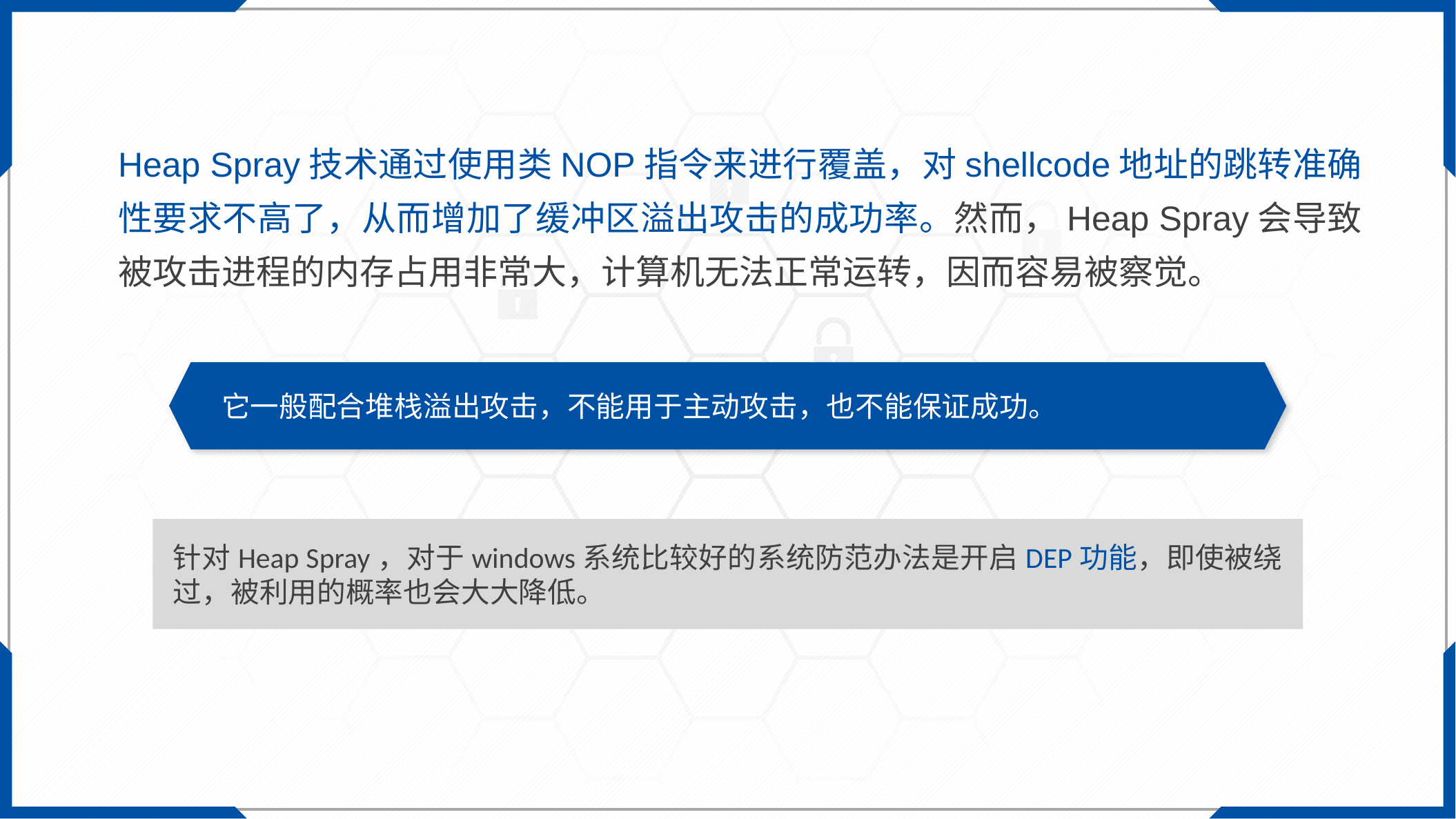

Heap Spray技术通过使用类NOP指令来进行覆盖，对shellcode地址的跳转准确性要求不高了，从而增加了缓冲区溢出攻击的成功率。然而，Heap Spray会导致被攻击进程的内存占用非常大，计算机无法正常运转，因而容易被察觉。

它一般配合堆栈溢出攻击，不能用于主动攻击，也不能保证成功。
针对Heap Spray，对于windows系统比较好的系统防范办法是开启DEP功能，即使被绕过，被利用的概率也会大大降低。